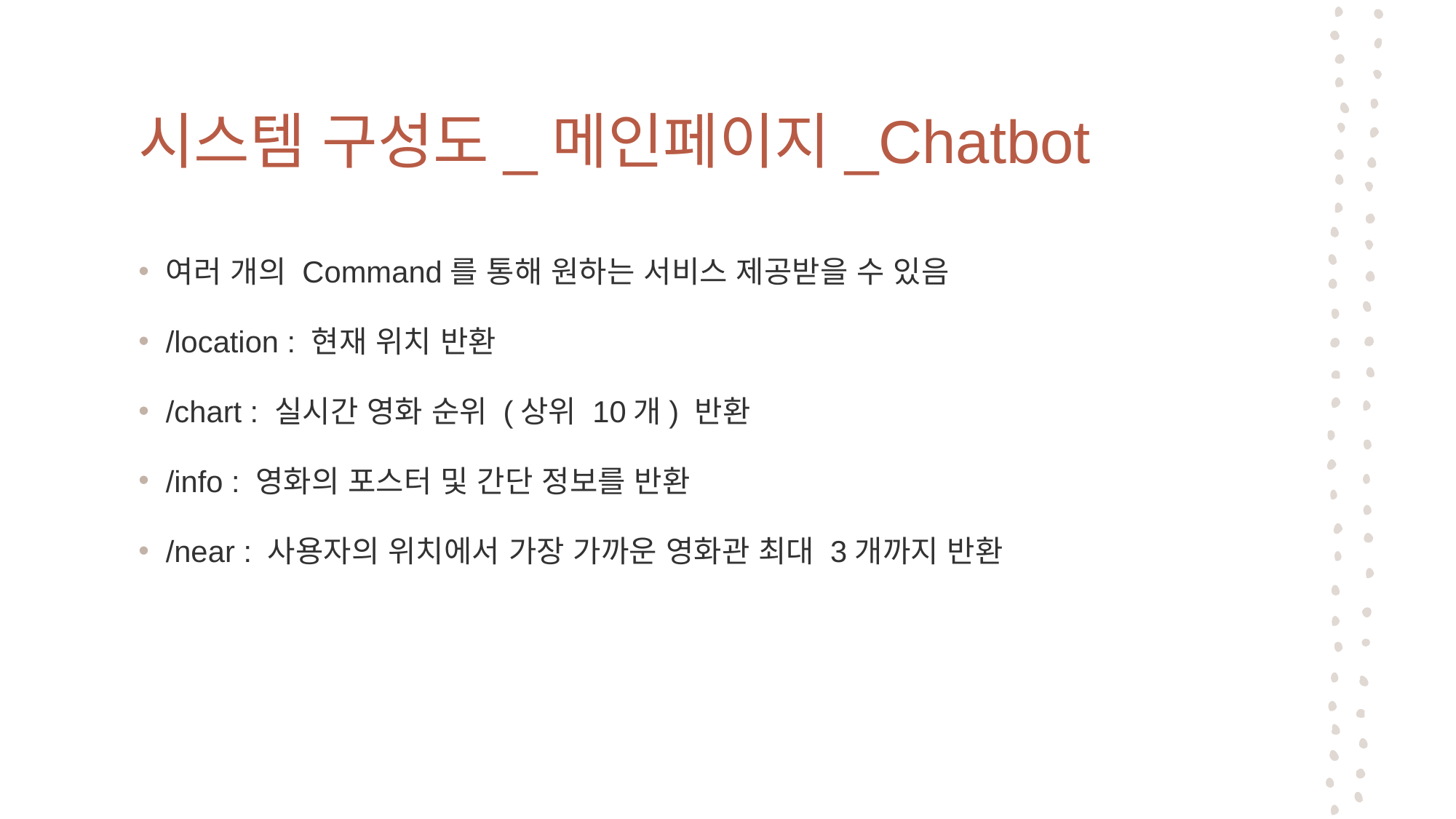

# 시스템 구성도_메인페이지_Chatbot
여러 개의 Command를 통해 원하는 서비스 제공받을 수 있음
/location : 현재 위치 반환
/chart : 실시간 영화 순위 (상위 10개) 반환
/info : 영화의 포스터 및 간단 정보를 반환
/near : 사용자의 위치에서 가장 가까운 영화관 최대 3개까지 반환